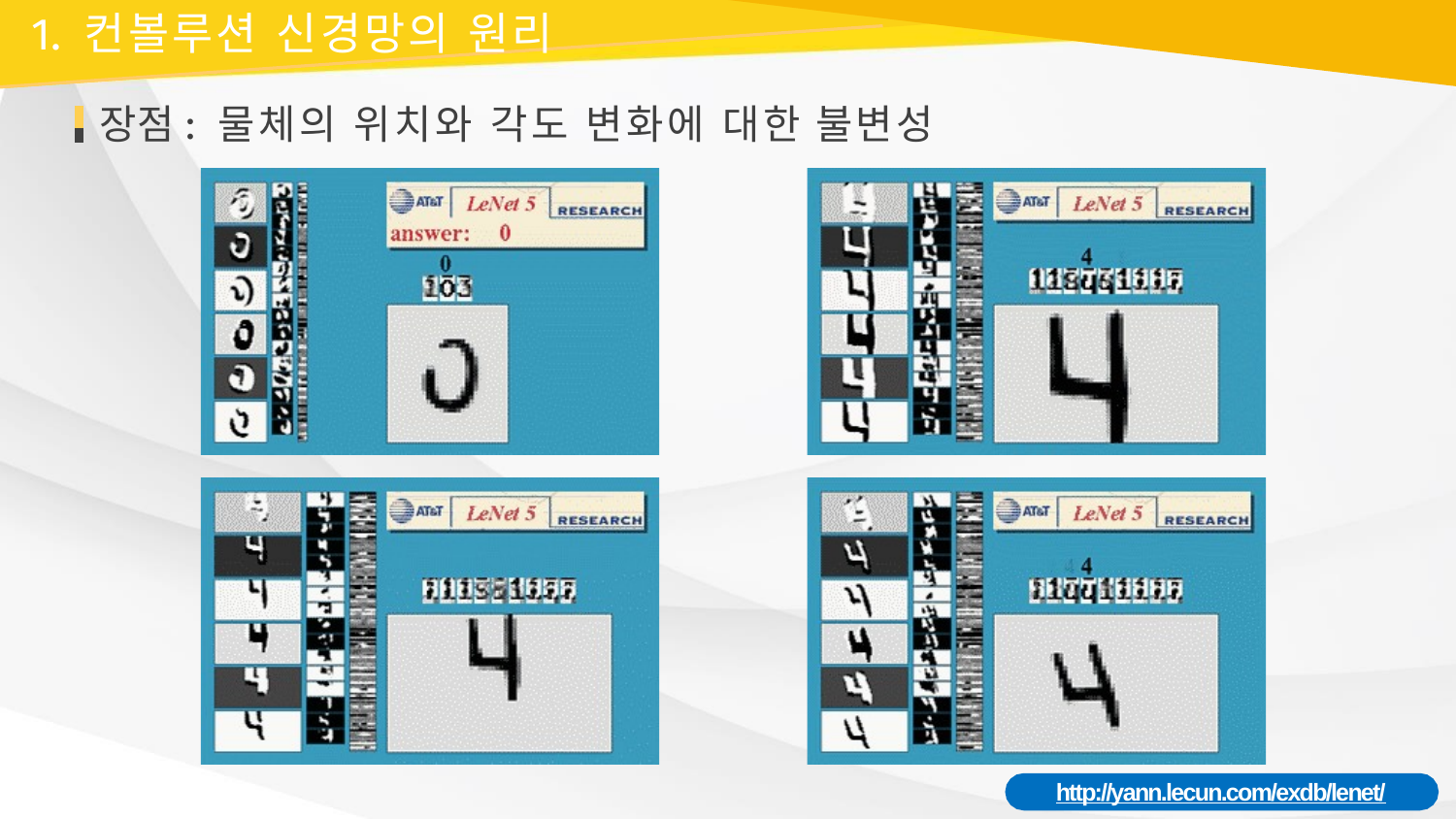

1. 컨볼루션 신경망의 원리
장점: 물체의 위치와 각도 변화에 대한 불변성

http://yann.lecun.com/exdb/lenet/